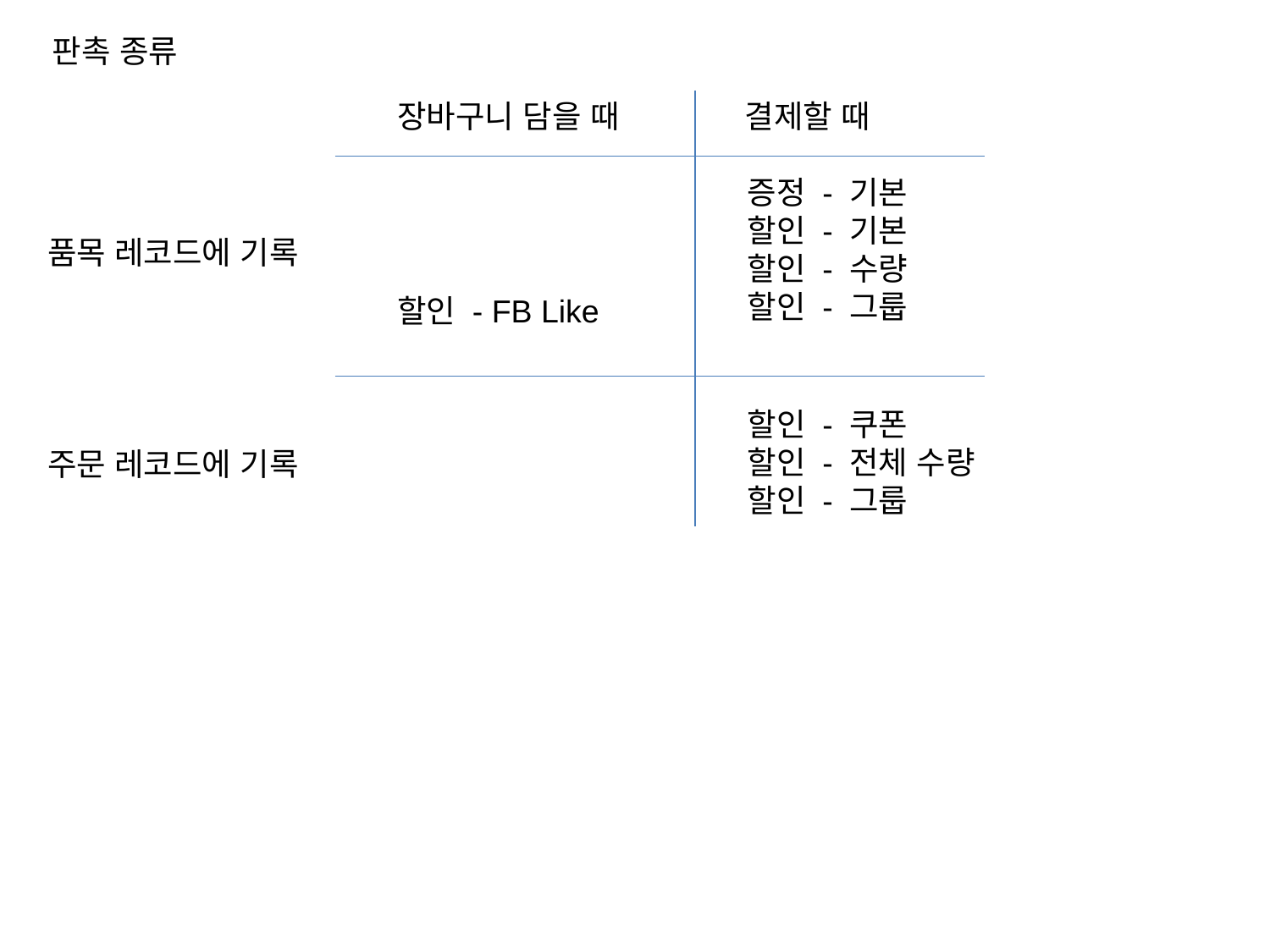

판촉 종류
장바구니 담을 때
결제할 때
증정 - 기본
할인 - 기본
할인 - 수량
할인 - 그룹
품목 레코드에 기록
할인 - FB Like
할인 - 쿠폰
할인 - 전체 수량
할인 - 그룹
주문 레코드에 기록